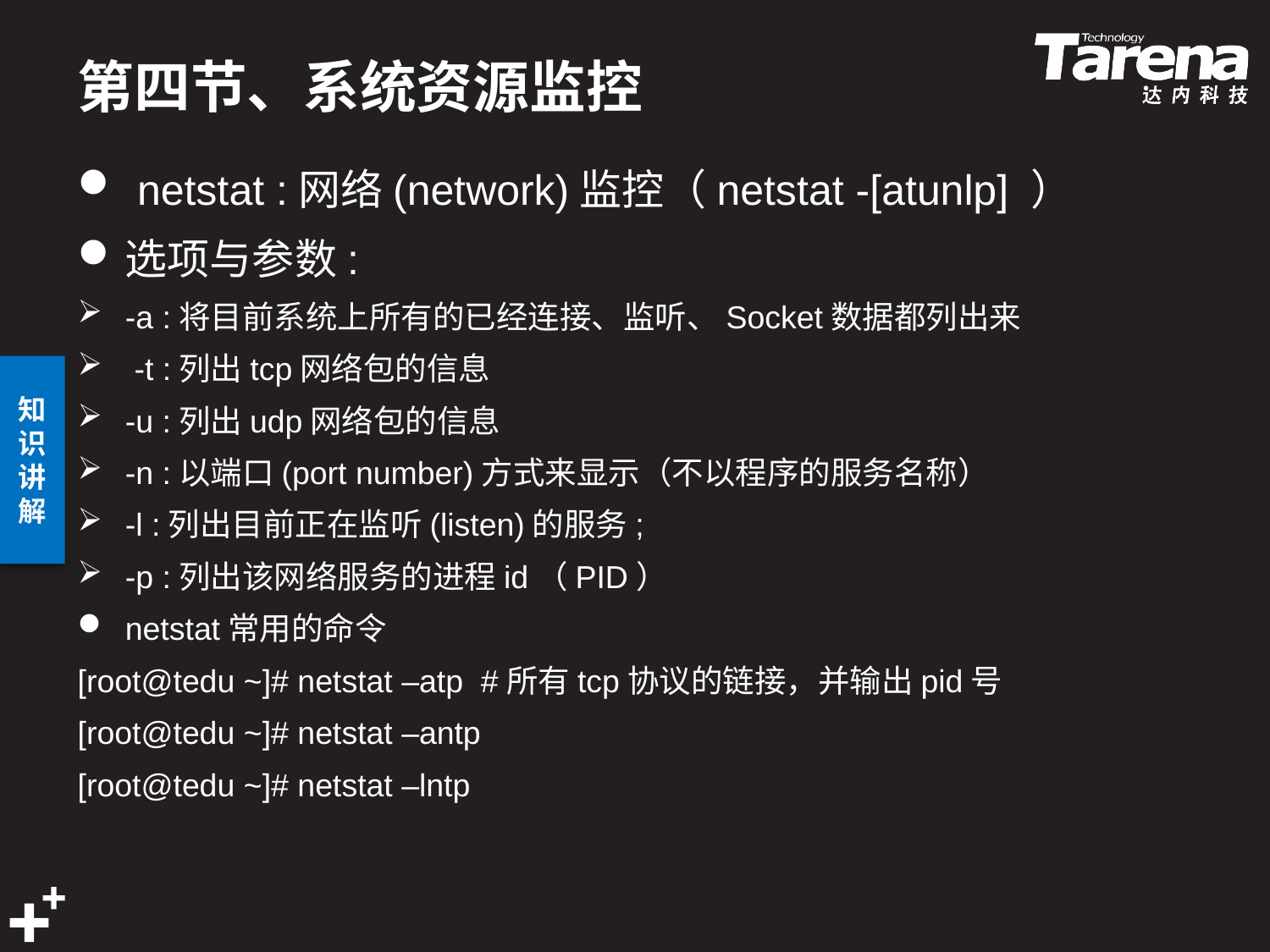

# 第四节、系统资源监控
 netstat :网络(network)监控（netstat -[atunlp] ）
选项与参数:
-a :将目前系统上所有的已经连接、监听、Socket数据都列出来
 -t :列出tcp网络包的信息
-u :列出udp网络包的信息
-n :以端口(port number)方式来显示（不以程序的服务名称）
-l :列出目前正在监听(listen)的服务;
-p :列出该网络服务的进程id（PID）
netstat常用的命令
[root@tedu ~]# netstat –atp  #所有tcp协议的链接，并输出pid号
[root@tedu ~]# netstat –antp
[root@tedu ~]# netstat –lntp